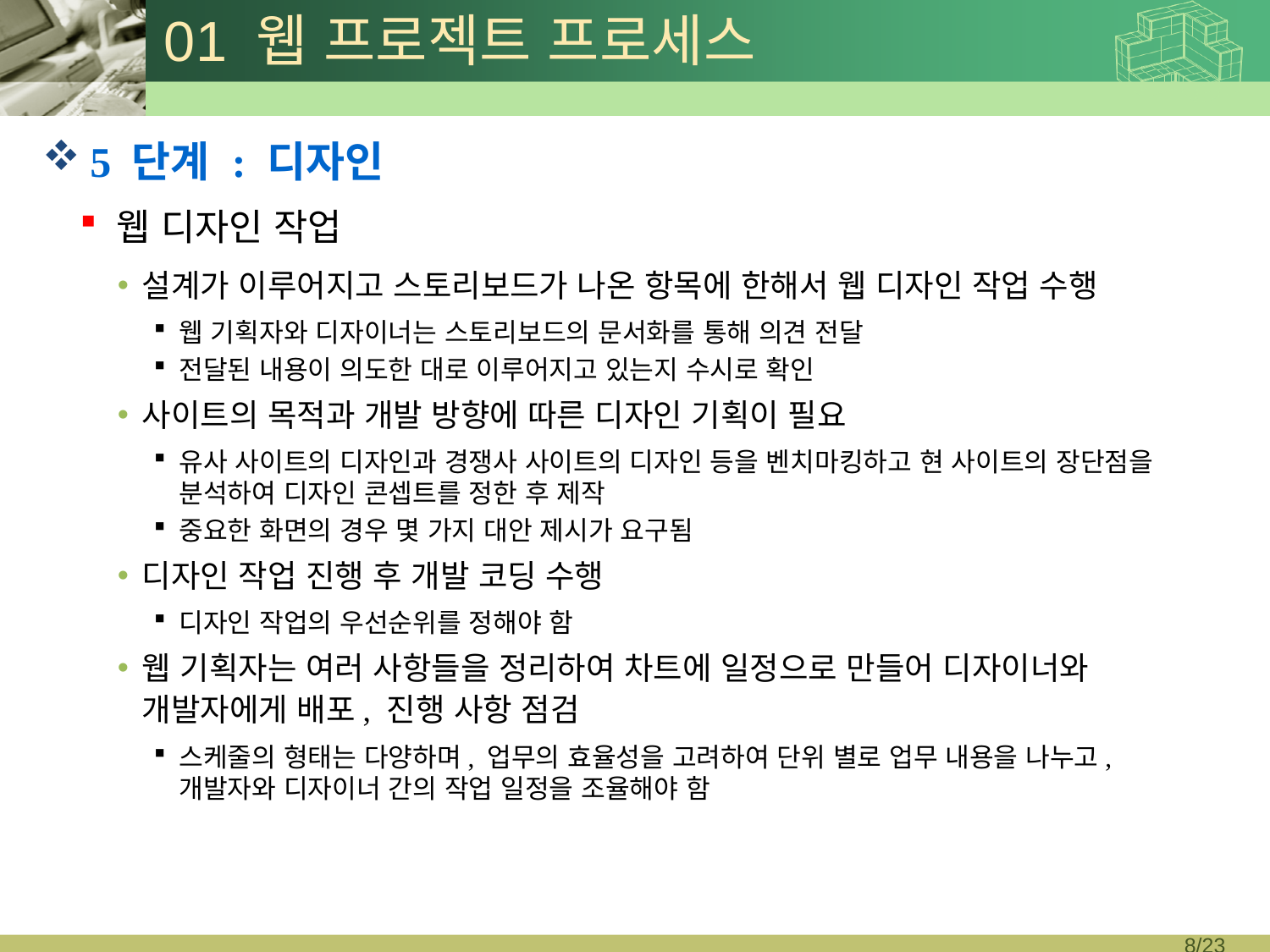

# 01 웹 프로젝트 프로세스
5 단계 : 디자인
웹 디자인 작업
설계가 이루어지고 스토리보드가 나온 항목에 한해서 웹 디자인 작업 수행
웹 기획자와 디자이너는 스토리보드의 문서화를 통해 의견 전달
전달된 내용이 의도한 대로 이루어지고 있는지 수시로 확인
사이트의 목적과 개발 방향에 따른 디자인 기획이 필요
유사 사이트의 디자인과 경쟁사 사이트의 디자인 등을 벤치마킹하고 현 사이트의 장단점을 분석하여 디자인 콘셉트를 정한 후 제작
중요한 화면의 경우 몇 가지 대안 제시가 요구됨
디자인 작업 진행 후 개발 코딩 수행
디자인 작업의 우선순위를 정해야 함
웹 기획자는 여러 사항들을 정리하여 차트에 일정으로 만들어 디자이너와 개발자에게 배포, 진행 사항 점검
스케줄의 형태는 다양하며, 업무의 효율성을 고려하여 단위 별로 업무 내용을 나누고,
개발자와 디자이너 간의 작업 일정을 조율해야 함